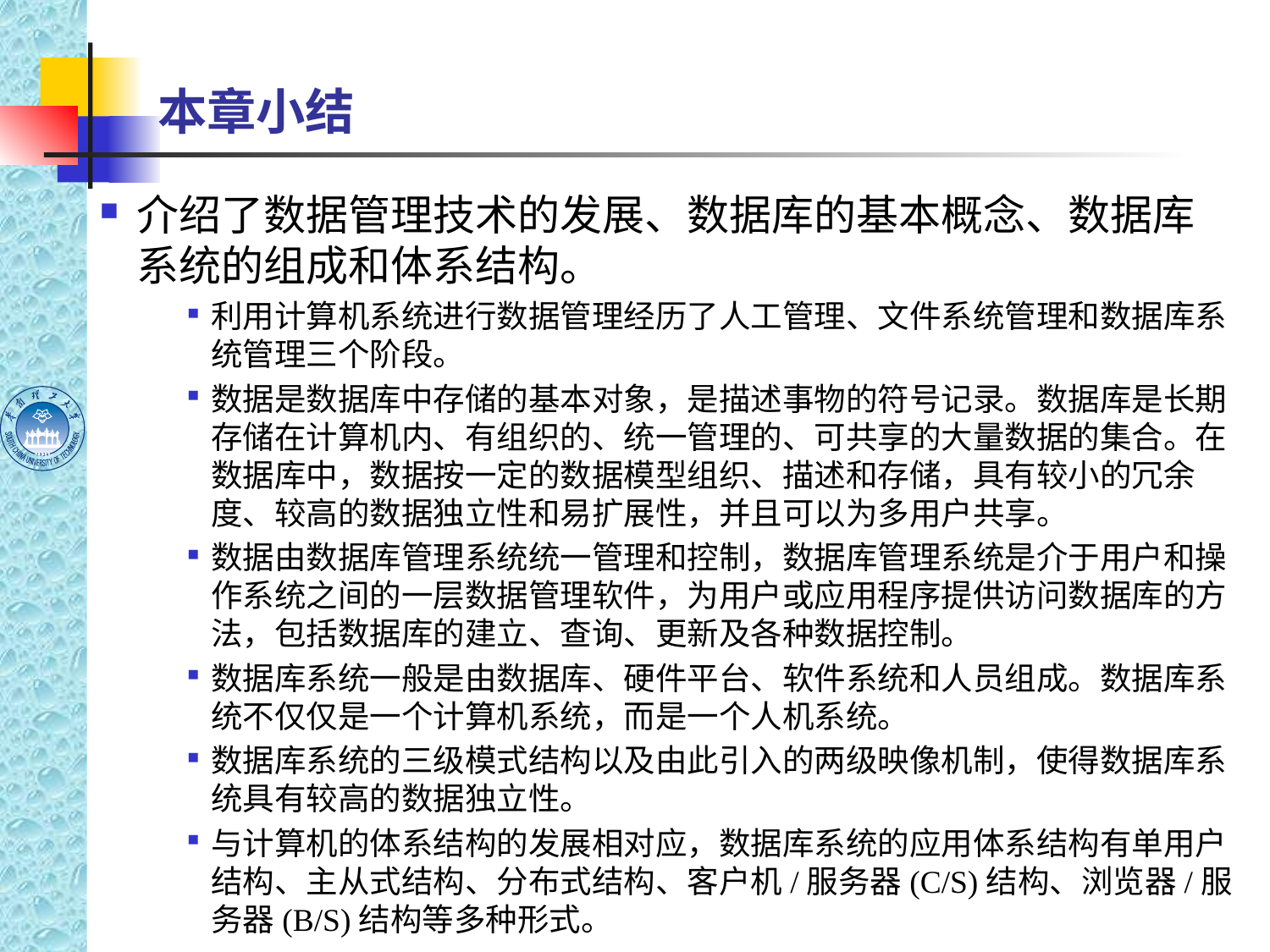

# 本章小结
介绍了数据管理技术的发展、数据库的基本概念、数据库系统的组成和体系结构。
利用计算机系统进行数据管理经历了人工管理、文件系统管理和数据库系统管理三个阶段。
数据是数据库中存储的基本对象，是描述事物的符号记录。数据库是长期存储在计算机内、有组织的、统一管理的、可共享的大量数据的集合。在数据库中，数据按一定的数据模型组织、描述和存储，具有较小的冗余度、较高的数据独立性和易扩展性，并且可以为多用户共享。
数据由数据库管理系统统一管理和控制，数据库管理系统是介于用户和操作系统之间的一层数据管理软件，为用户或应用程序提供访问数据库的方法，包括数据库的建立、查询、更新及各种数据控制。
数据库系统一般是由数据库、硬件平台、软件系统和人员组成。数据库系统不仅仅是一个计算机系统，而是一个人机系统。
数据库系统的三级模式结构以及由此引入的两级映像机制，使得数据库系统具有较高的数据独立性。
与计算机的体系结构的发展相对应，数据库系统的应用体系结构有单用户结构、主从式结构、分布式结构、客户机/服务器(C/S)结构、浏览器/服务器(B/S)结构等多种形式。